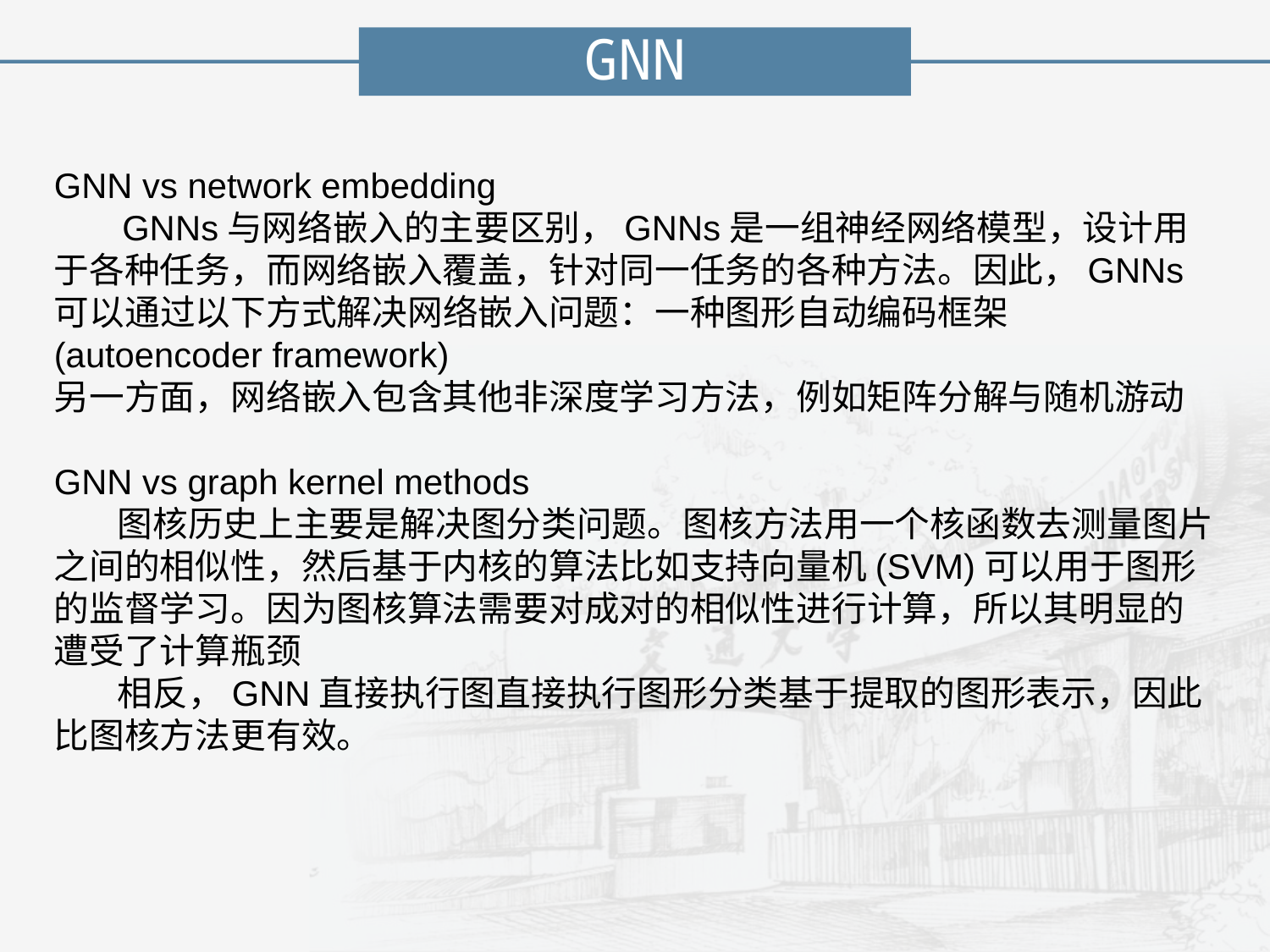

GNN
GNN vs network embedding
       GNNs与网络嵌入的主要区别，GNNs是一组神经网络模型，设计用于各种任务，而网络嵌入覆盖，针对同一任务的各种方法。因此，GNNs可以通过以下方式解决网络嵌入问题：一种图形自动编码框架(autoencoder framework)
另一方面，网络嵌入包含其他非深度学习方法，例如矩阵分解与随机游动

GNN vs graph kernel methods
       图核历史上主要是解决图分类问题。图核方法用一个核函数去测量图片之间的相似性，然后基于内核的算法比如支持向量机(SVM)可以用于图形的监督学习。因为图核算法需要对成对的相似性进行计算，所以其明显的遭受了计算瓶颈
       相反，GNN直接执行图直接执行图形分类基于提取的图形表示，因此比图核方法更有效。